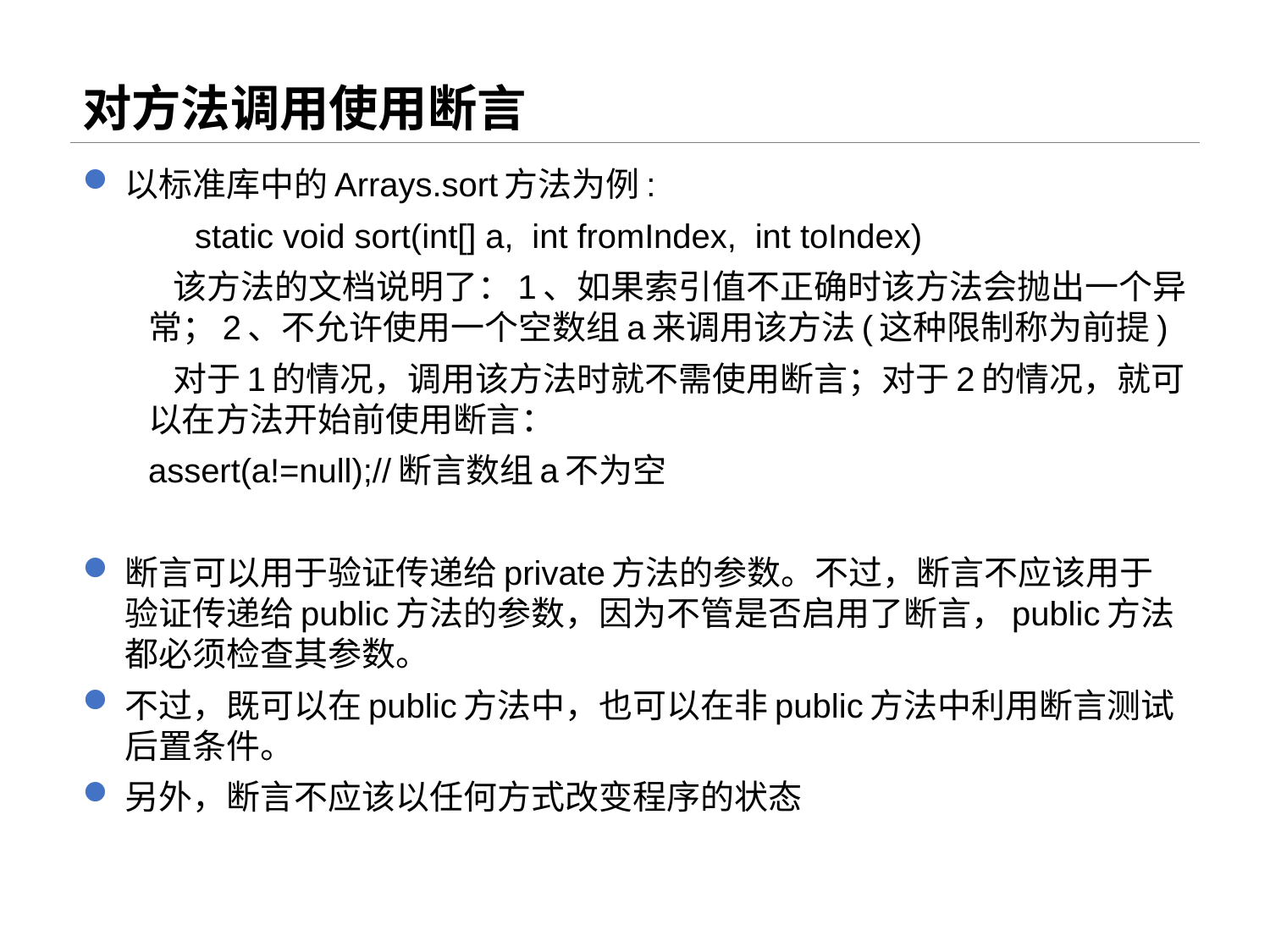

# 对方法调用使用断言
以标准库中的Arrays.sort方法为例:
	     static void sort(int[] a,  int fromIndex,  int toIndex)
           该方法的文档说明了：1、如果索引值不正确时该方法会抛出一个异常；2、不允许使用一个空数组a来调用该方法(这种限制称为前提)
           对于1的情况，调用该方法时就不需使用断言；对于2的情况，就可以在方法开始前使用断言：
				assert(a!=null);//断言数组a不为空

断言可以用于验证传递给private方法的参数。不过，断言不应该用于验证传递给public方法的参数，因为不管是否启用了断言，public方法都必须检查其参数。
不过，既可以在public方法中，也可以在非public方法中利用断言测试后置条件。
另外，断言不应该以任何方式改变程序的状态

80